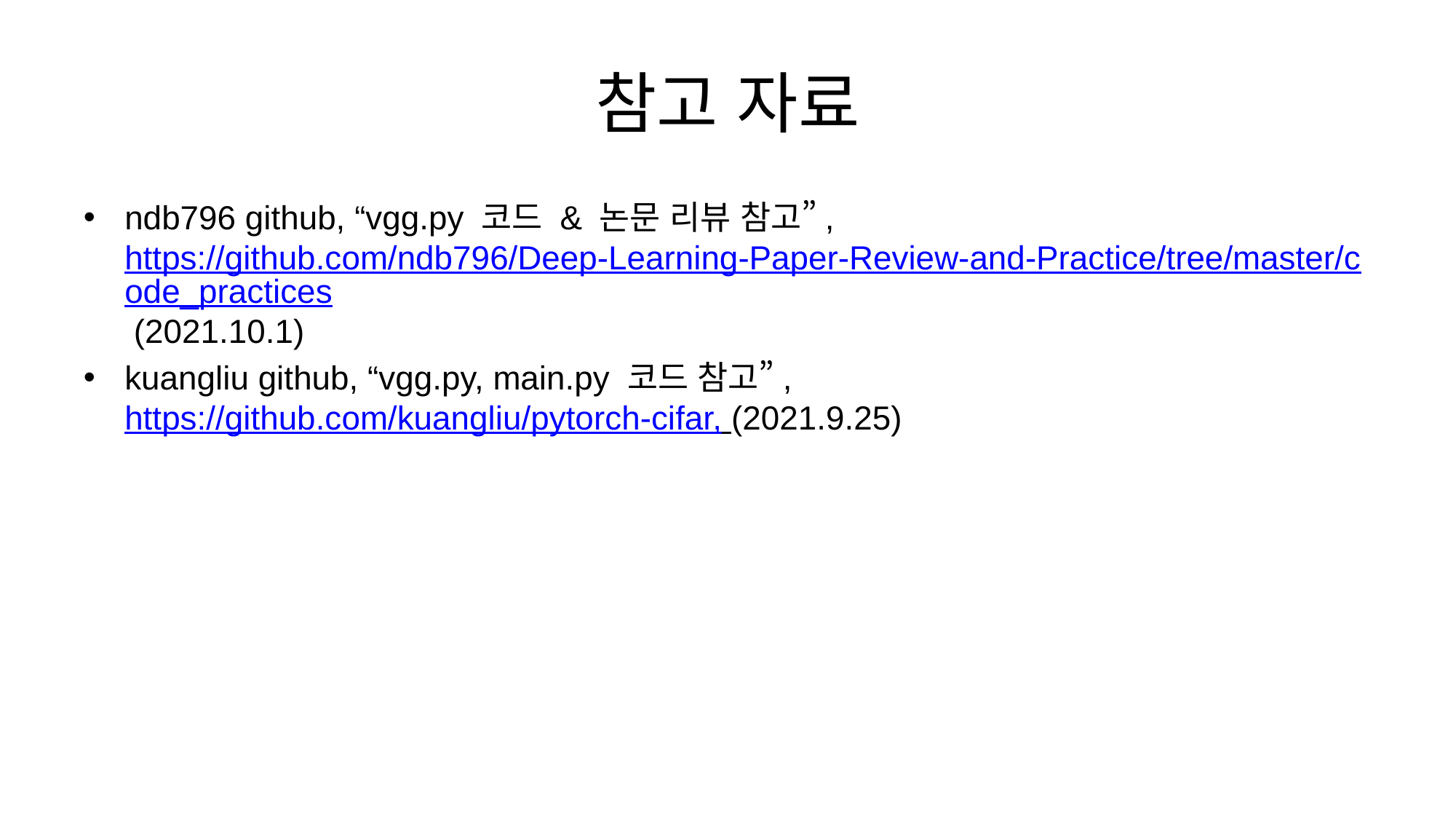

# 참고 자료
ndb796 github, “vgg.py 코드 & 논문 리뷰 참고”, https://github.com/ndb796/Deep-Learning-Paper-Review-and-Practice/tree/master/code_practices (2021.10.1)
kuangliu github, “vgg.py, main.py 코드 참고”, https://github.com/kuangliu/pytorch-cifar, (2021.9.25)